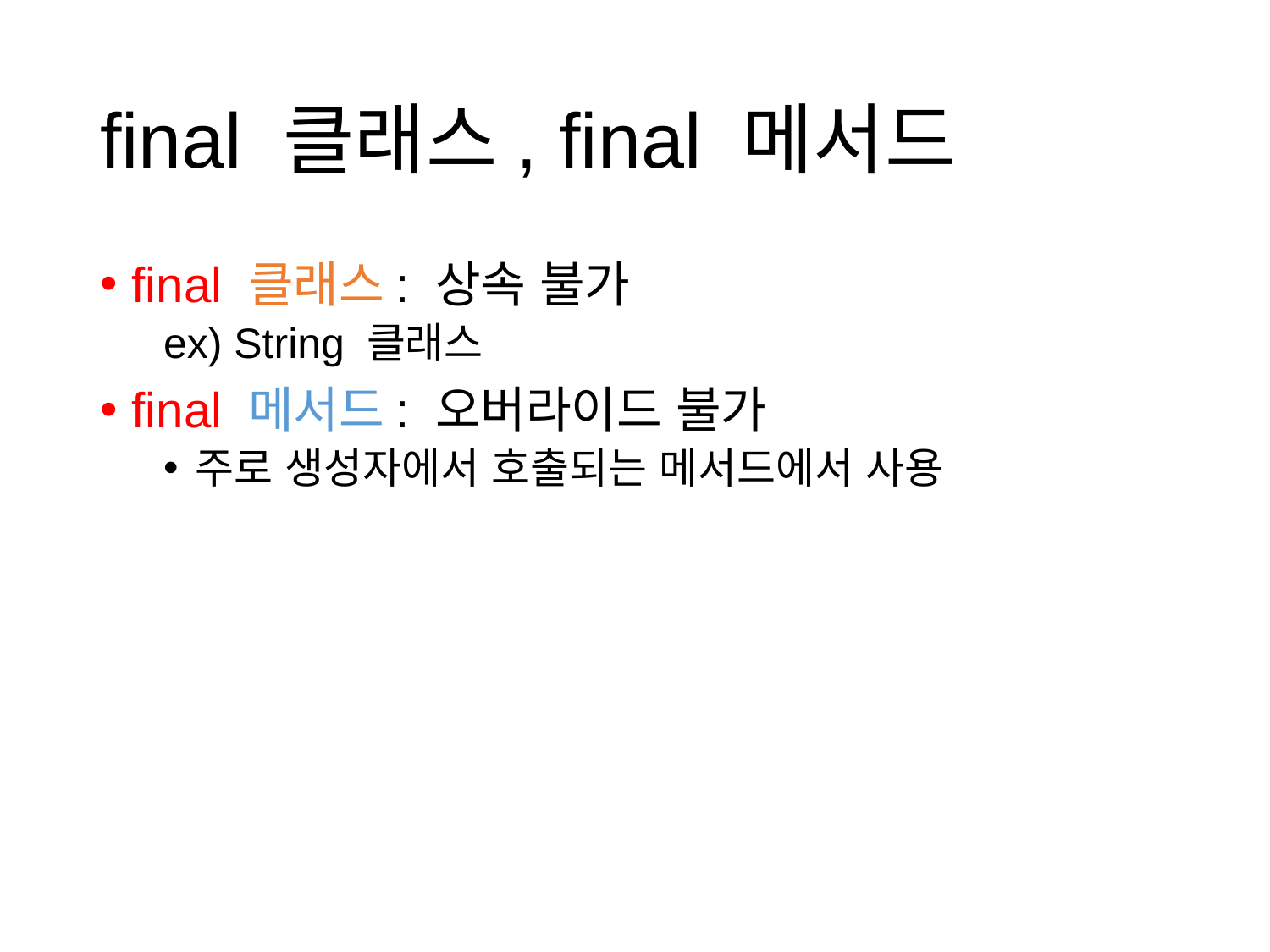

# final 클래스, final 메서드
final 클래스: 상속 불가
ex) String 클래스
final 메서드: 오버라이드 불가
주로 생성자에서 호출되는 메서드에서 사용